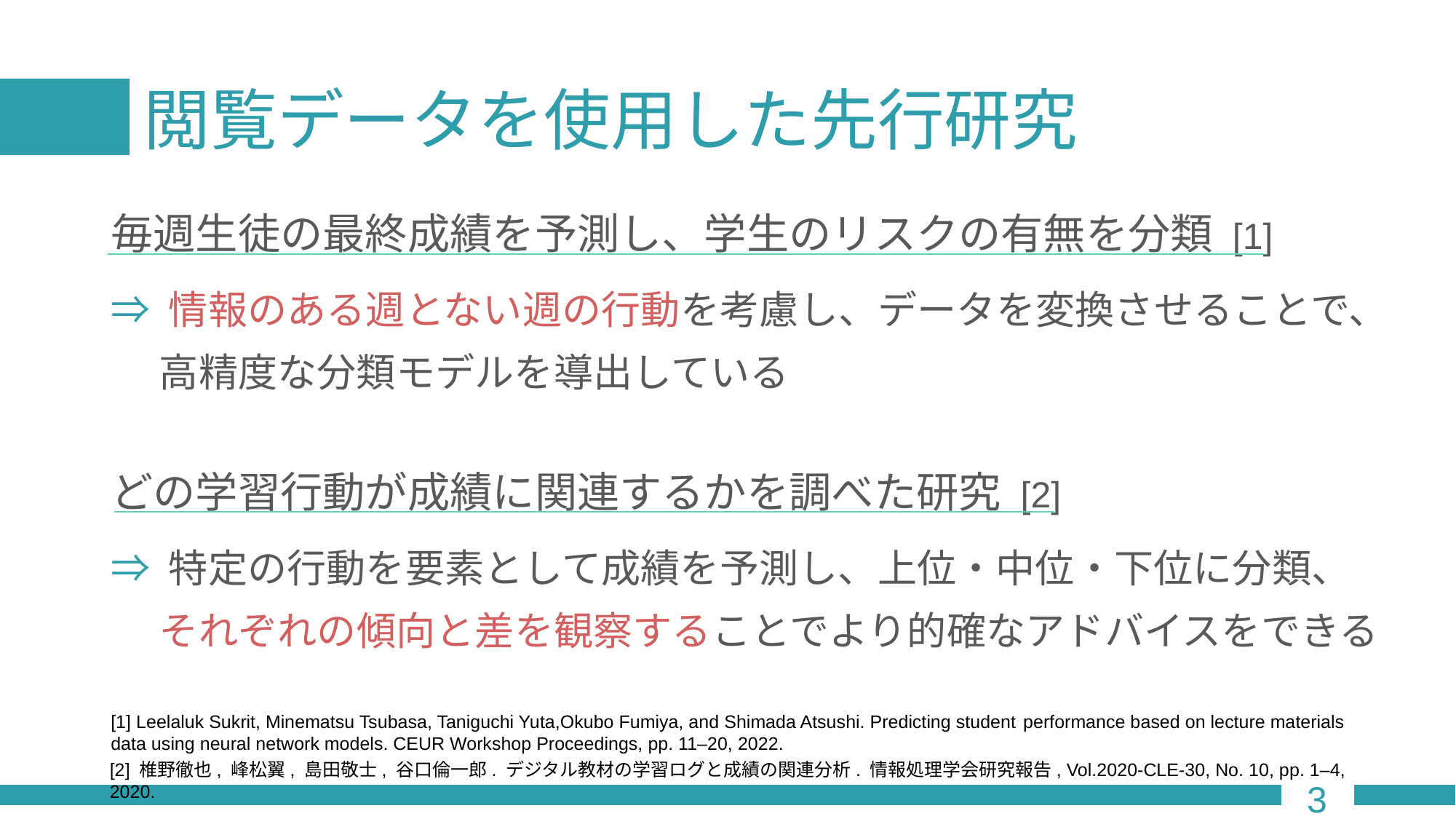

# 閲覧データを使用した先行研究

毎週生徒の最終成績を予測し、学生のリスクの有無を分類 [1]
⇒ 情報のある週とない週の行動を考慮し、データを変換させることで、
　 高精度な分類モデルを導出している

どの学習行動が成績に関連するかを調べた研究 [2]
⇒ 特定の行動を要素として成績を予測し、上位・中位・下位に分類、
　 それぞれの傾向と差を観察することでより的確なアドバイスをできる
[1] Leelaluk Sukrit, Minematsu Tsubasa, Taniguchi Yuta,Okubo Fumiya, and Shimada Atsushi. Predicting student performance based on lecture materials data using neural network models. CEUR Workshop Proceedings, pp. 11–20, 2022.
[2] 椎野徹也, 峰松翼, 島田敬士, 谷口倫一郎. デジタル教材の学習ログと成績の関連分析. 情報処理学会研究報告, Vol.2020-CLE-30, No. 10, pp. 1–4, 2020.
3